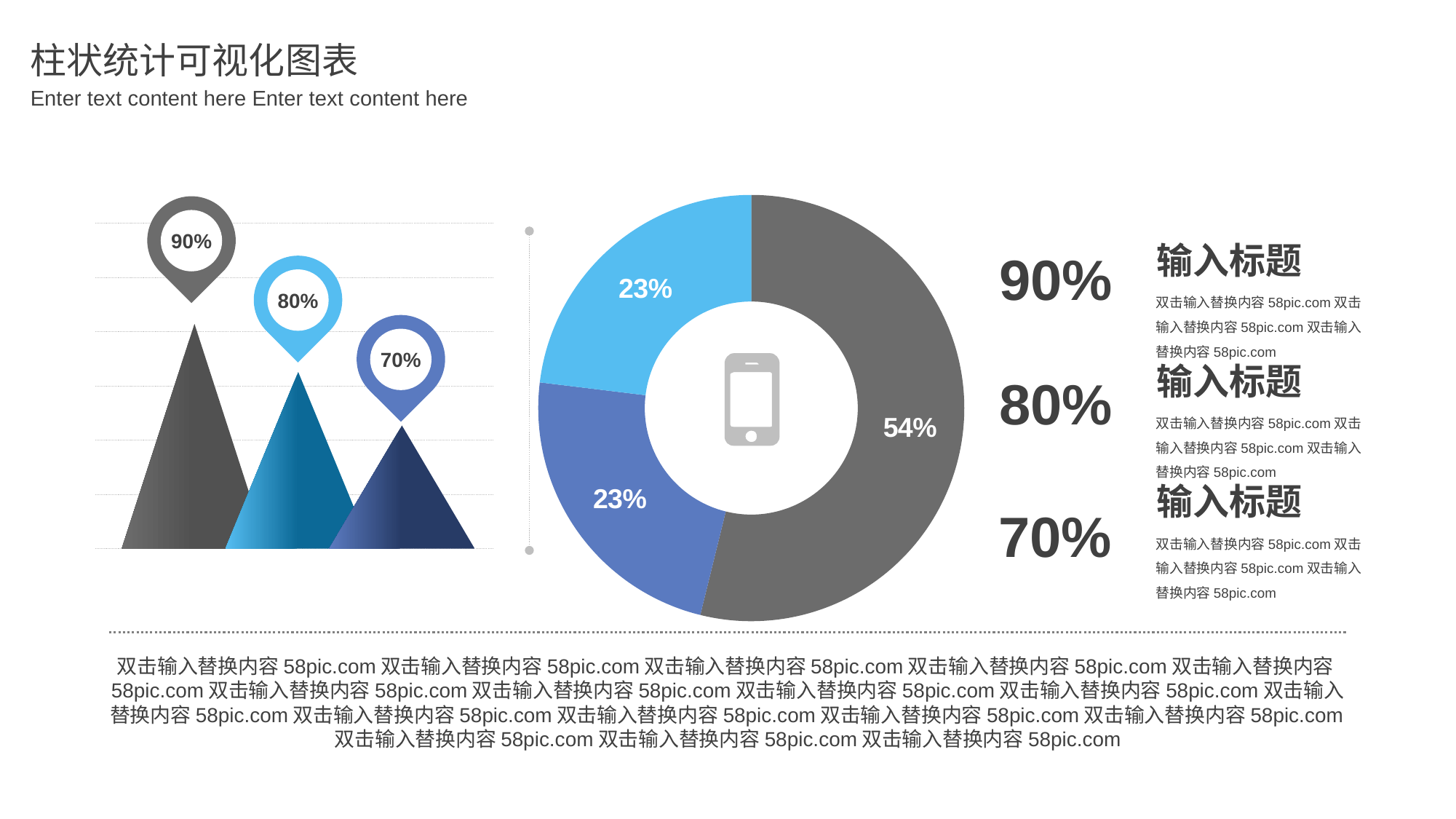

柱状统计可视化图表
Enter text content here Enter text content here

### Chart

| Category | Sales |
|---|---|
| 1st Qtr | 70.0 |
| 2nd Qtr | 30.0 |
| 2nd Qtr | 30.0 |
| 2nd Qtr | None |
| 2nd Qtr | None |
90%
输入标题
双击输入替换内容58pic.com双击输入替换内容58pic.com双击输入替换内容58pic.com
90%

80%

70%

输入标题
双击输入替换内容58pic.com双击输入替换内容58pic.com双击输入替换内容58pic.com

80%

输入标题
双击输入替换内容58pic.com双击输入替换内容58pic.com双击输入替换内容58pic.com
70%
双击输入替换内容58pic.com双击输入替换内容58pic.com双击输入替换内容58pic.com双击输入替换内容58pic.com双击输入替换内容58pic.com双击输入替换内容58pic.com双击输入替换内容58pic.com双击输入替换内容58pic.com双击输入替换内容58pic.com双击输入替换内容58pic.com双击输入替换内容58pic.com双击输入替换内容58pic.com双击输入替换内容58pic.com双击输入替换内容58pic.com双击输入替换内容58pic.com双击输入替换内容58pic.com双击输入替换内容58pic.com